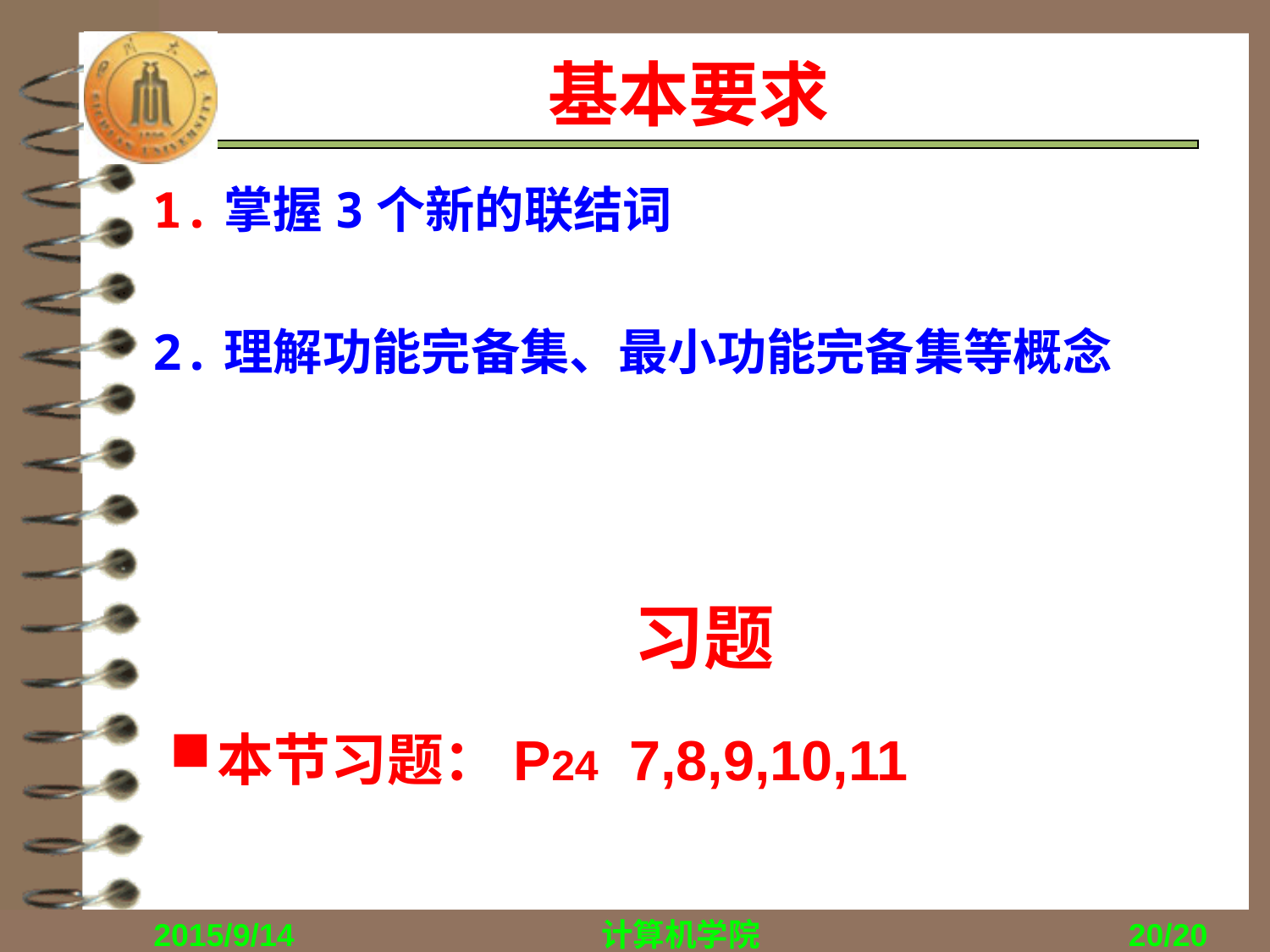

# 基本要求
1.掌握3个新的联结词

2.理解功能完备集、最小功能完备集等概念

习题
本节习题：P24  7,8,9,10,11
2015/9/14
计算机学院
20/20